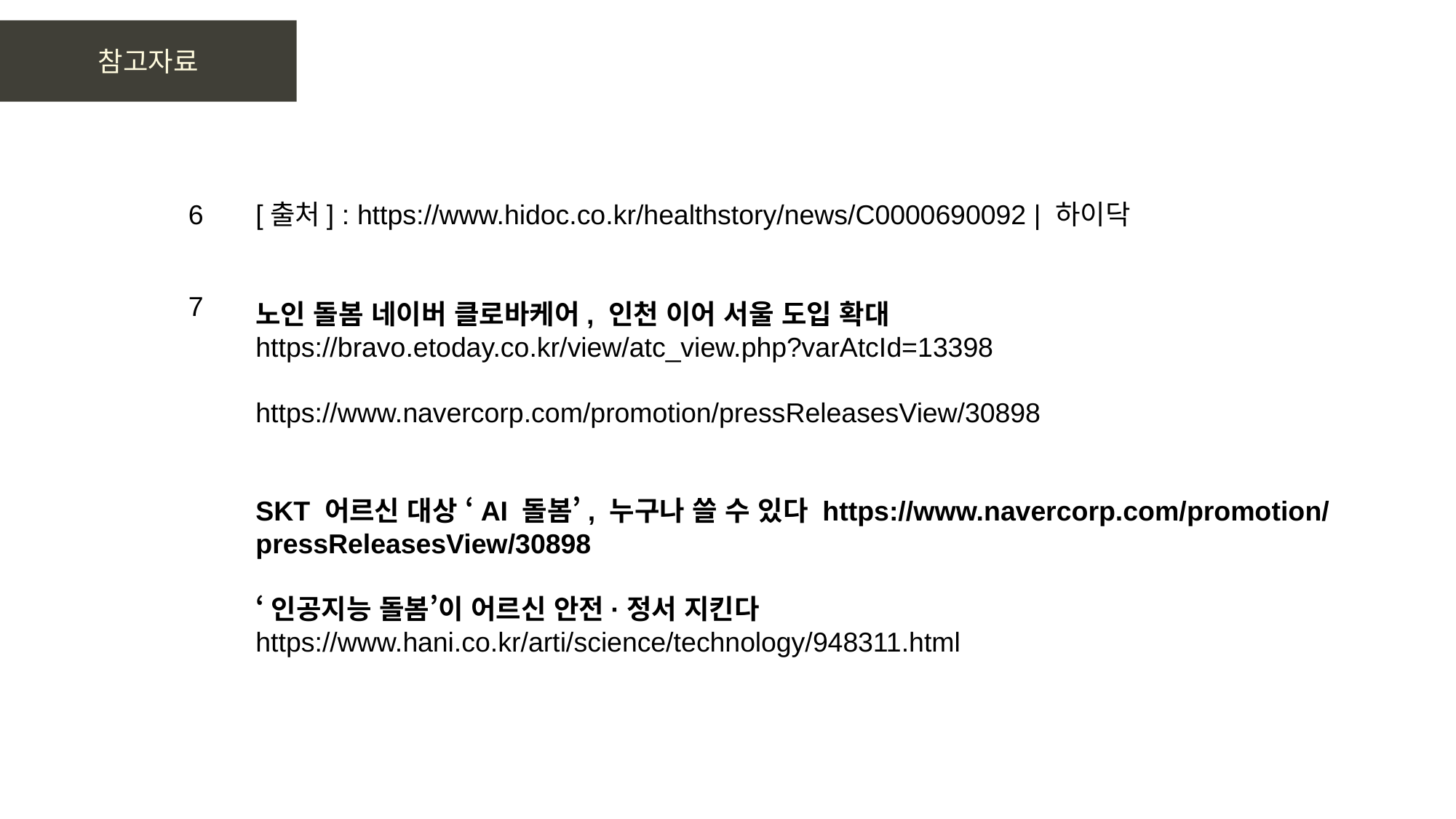

참고자료
6
[출처] : https://www.hidoc.co.kr/healthstory/news/C0000690092 | 하이닥
7
노인 돌봄 네이버 클로바케어, 인천 이어 서울 도입 확대
https://bravo.etoday.co.kr/view/atc_view.php?varAtcId=13398

https://www.navercorp.com/promotion/pressReleasesView/30898

SKT 어르신 대상 ‘AI 돌봄’, 누구나 쓸 수 있다 https://www.navercorp.com/promotion/pressReleasesView/30898

‘인공지능 돌봄’이 어르신 안전·정서 지킨다
https://www.hani.co.kr/arti/science/technology/948311.html